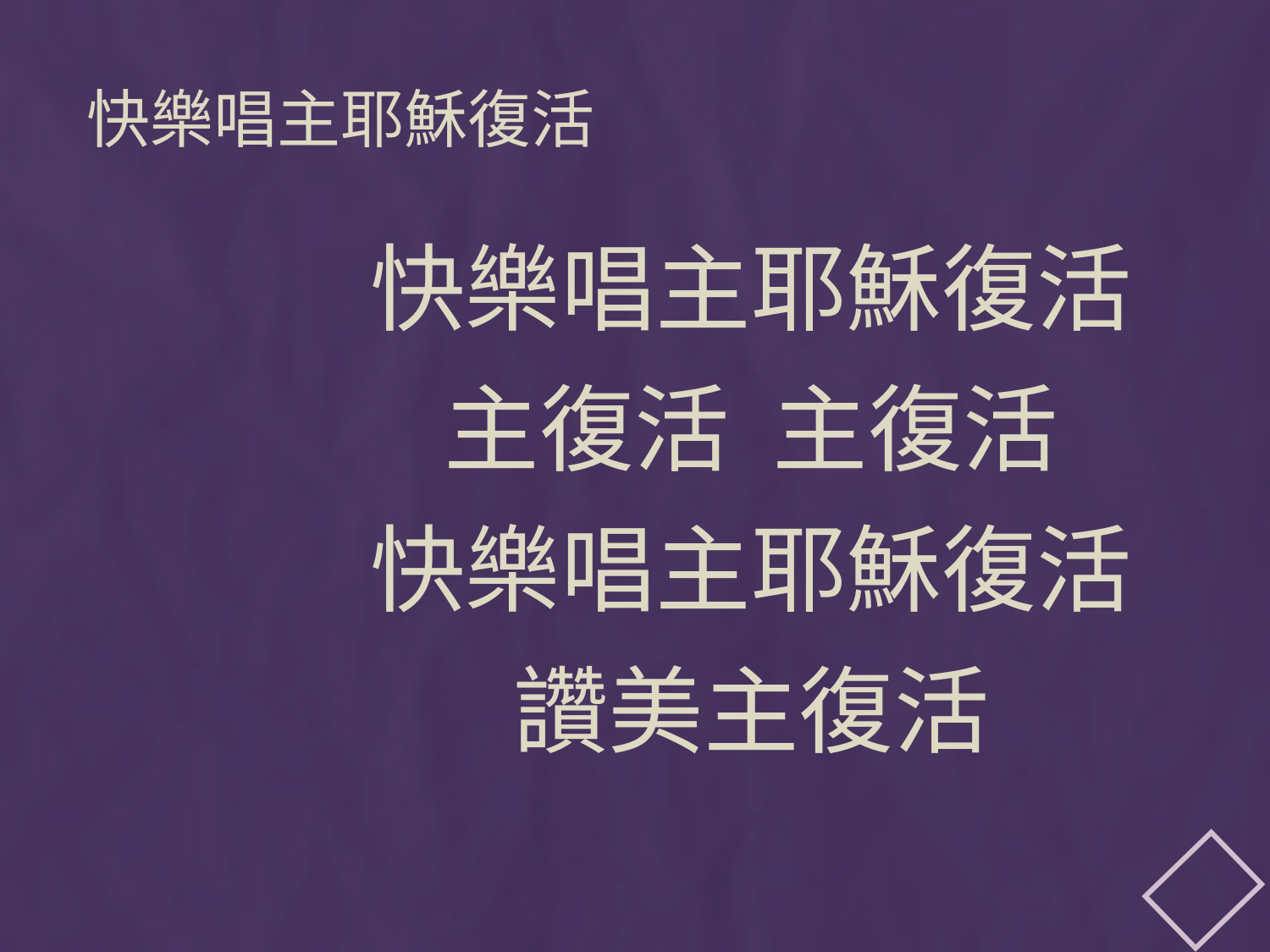

# 快樂唱主耶穌復活
快樂唱主耶穌復活
主復活  主復活
快樂唱主耶穌復活
讚美主復活